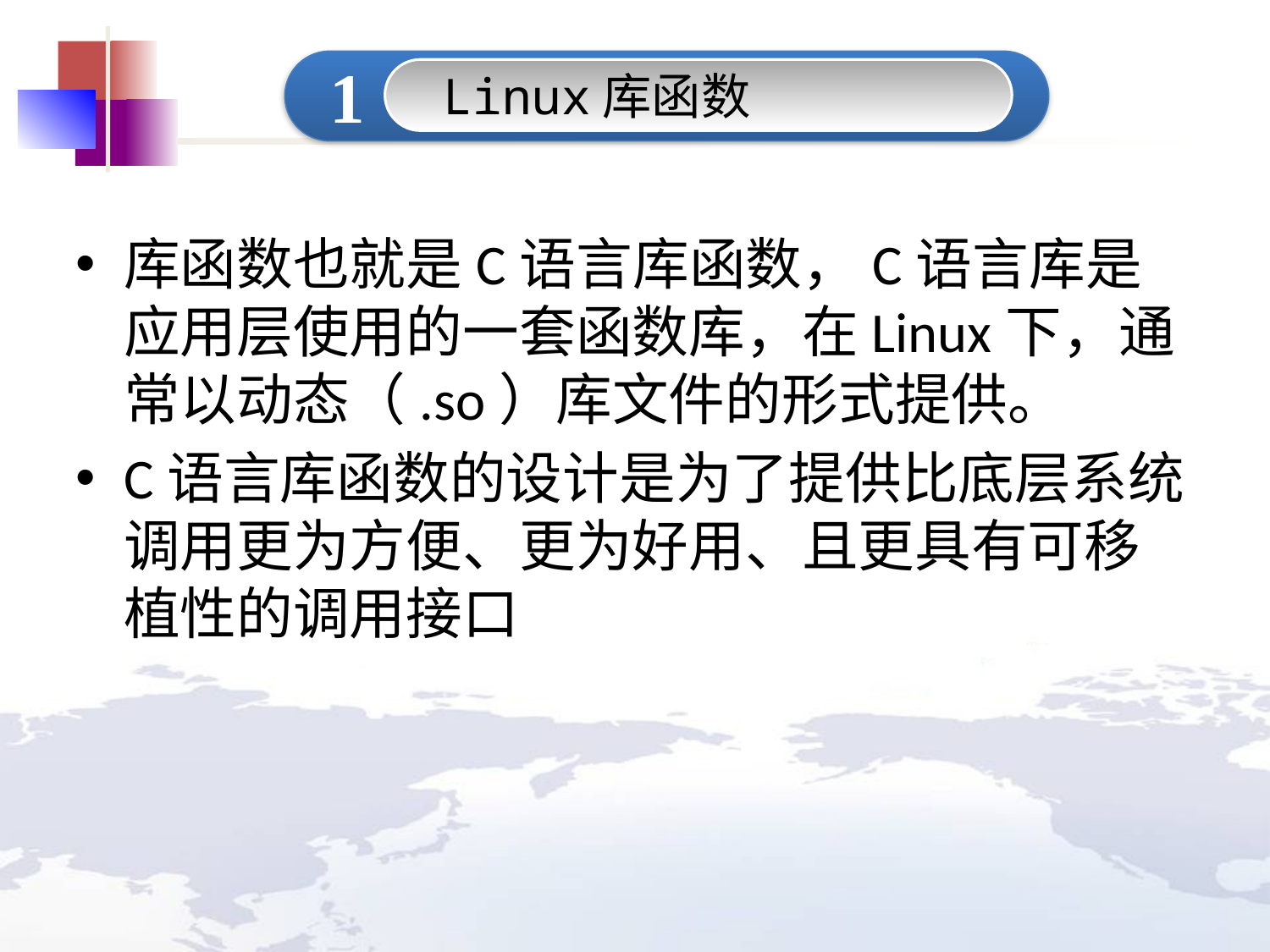

1

Linux库函数
库函数也就是C语言库函数，C语言库是应用层使用的一套函数库，在Linux下，通常以动态（.so）库文件的形式提供。
C语言库函数的设计是为了提供比底层系统调用更为方便、更为好用、且更具有可移植性的调用接口